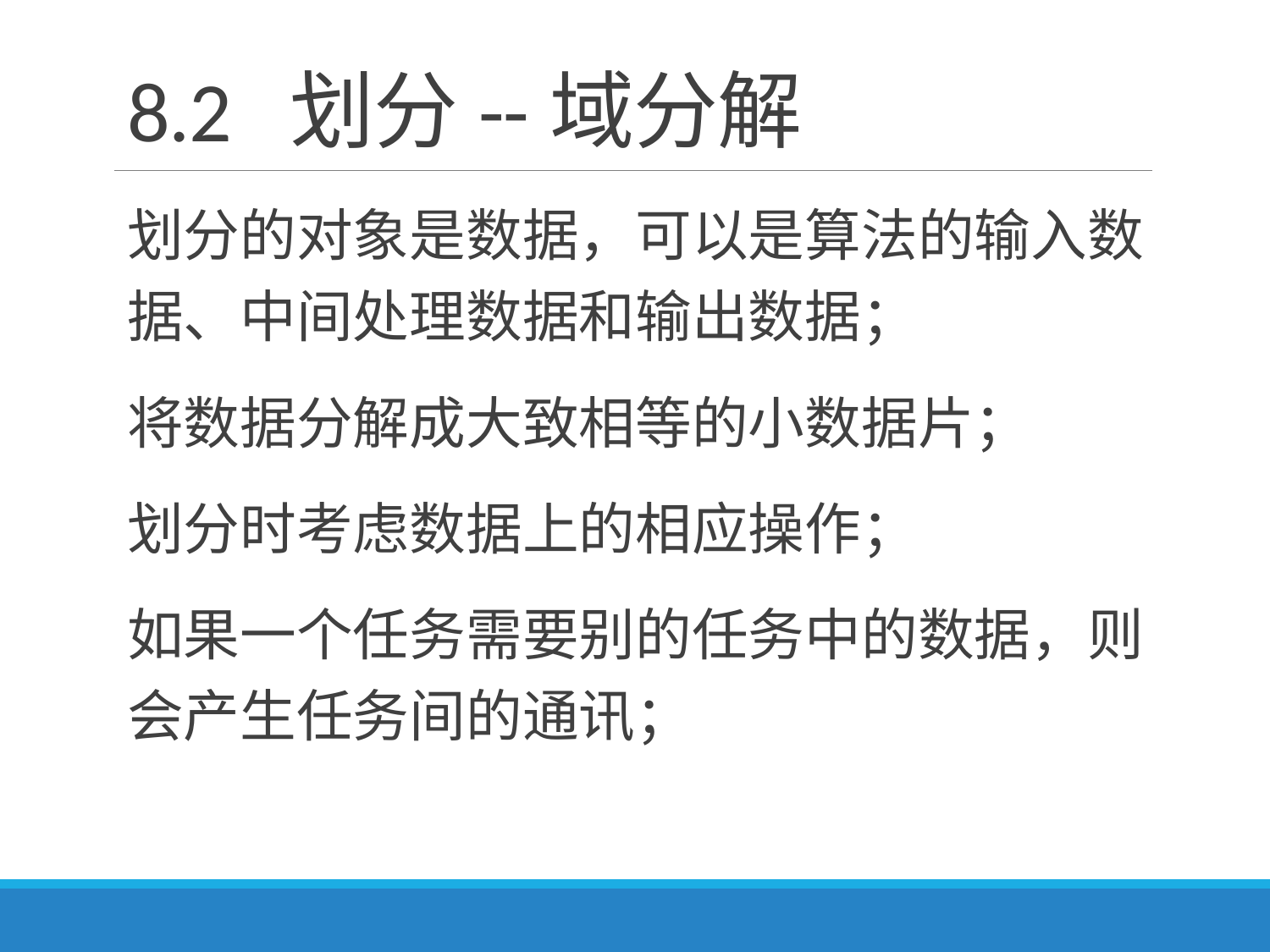

# 8.2  划分--域分解

划分的对象是数据，可以是算法的输入数据、中间处理数据和输出数据；
将数据分解成大致相等的小数据片；
划分时考虑数据上的相应操作；
如果一个任务需要别的任务中的数据，则会产生任务间的通讯；